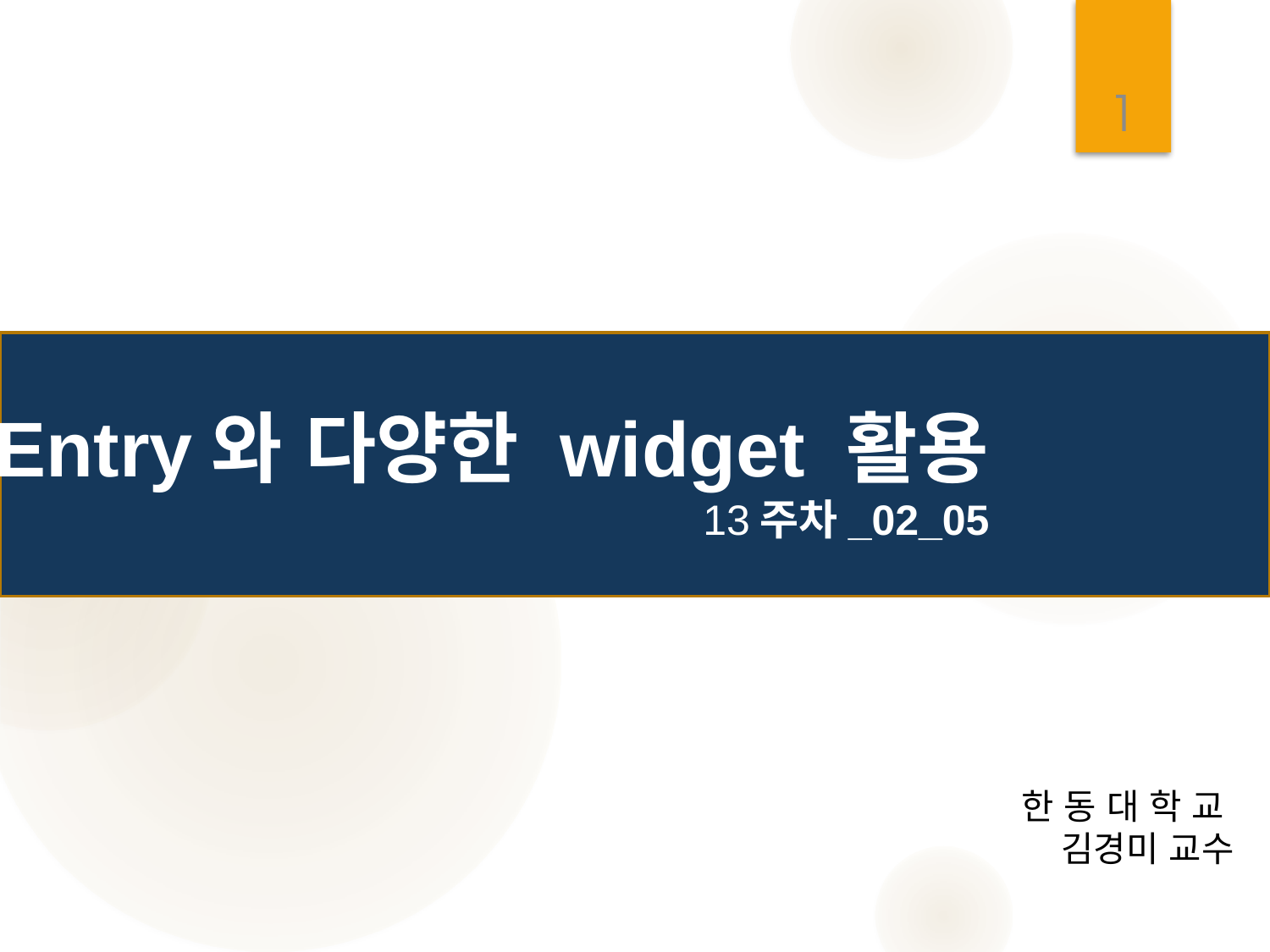

1

# Entry와 다양한 widget 활용 13주차_02_05
한 동 대 학 교
김경미 교수